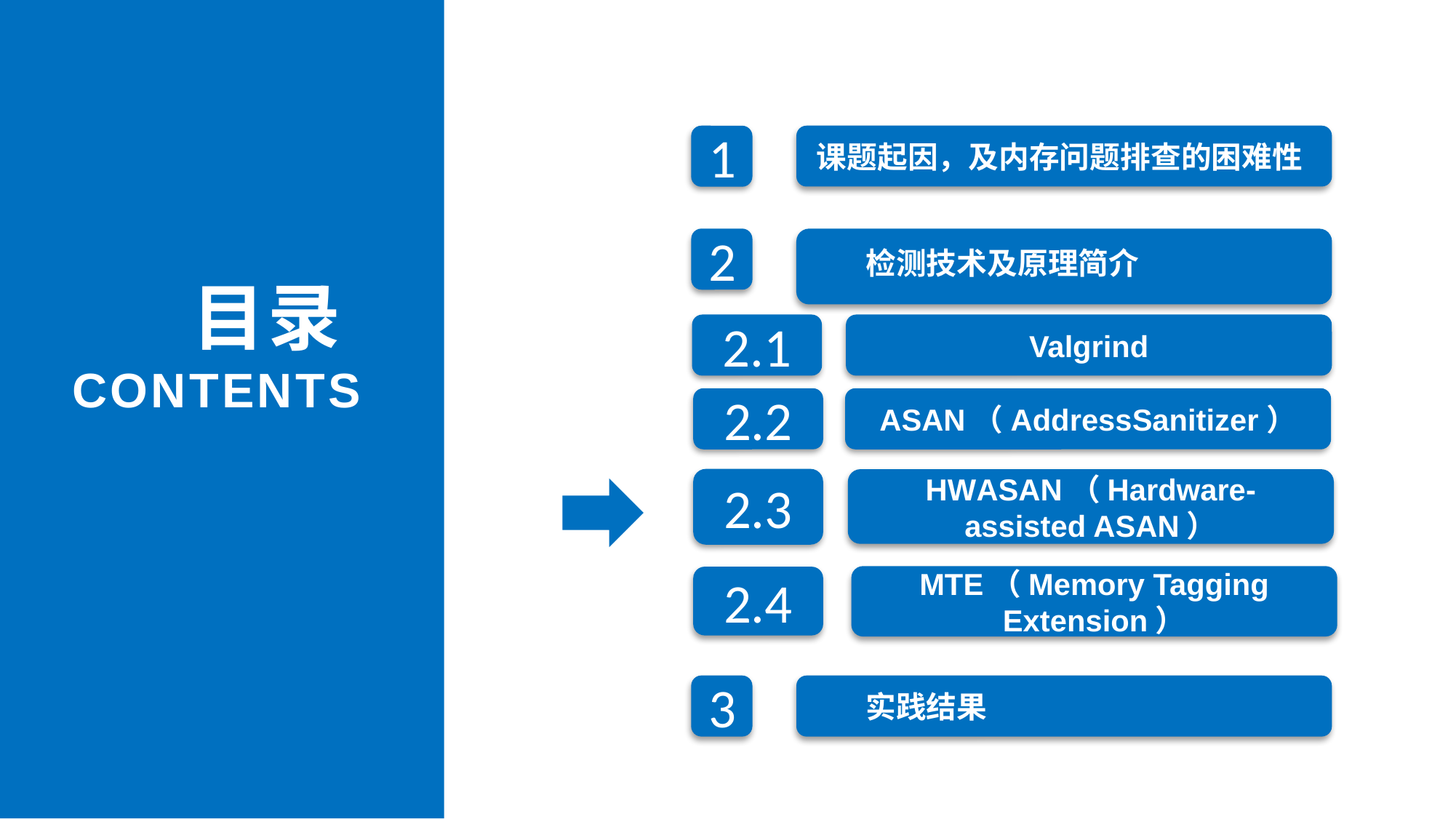

1

课题起因，及内存问题排查的困难性
2

检测技术及原理简介
2.1
Valgrind
2.2
ASAN（AddressSanitizer）
2.3
HWASAN（Hardware-assisted ASAN）
原子操作和线程同步
MTE（Memory Tagging Extension）
2.4
原子操作和线程同步
目录
CONTENTS

3

实践结果